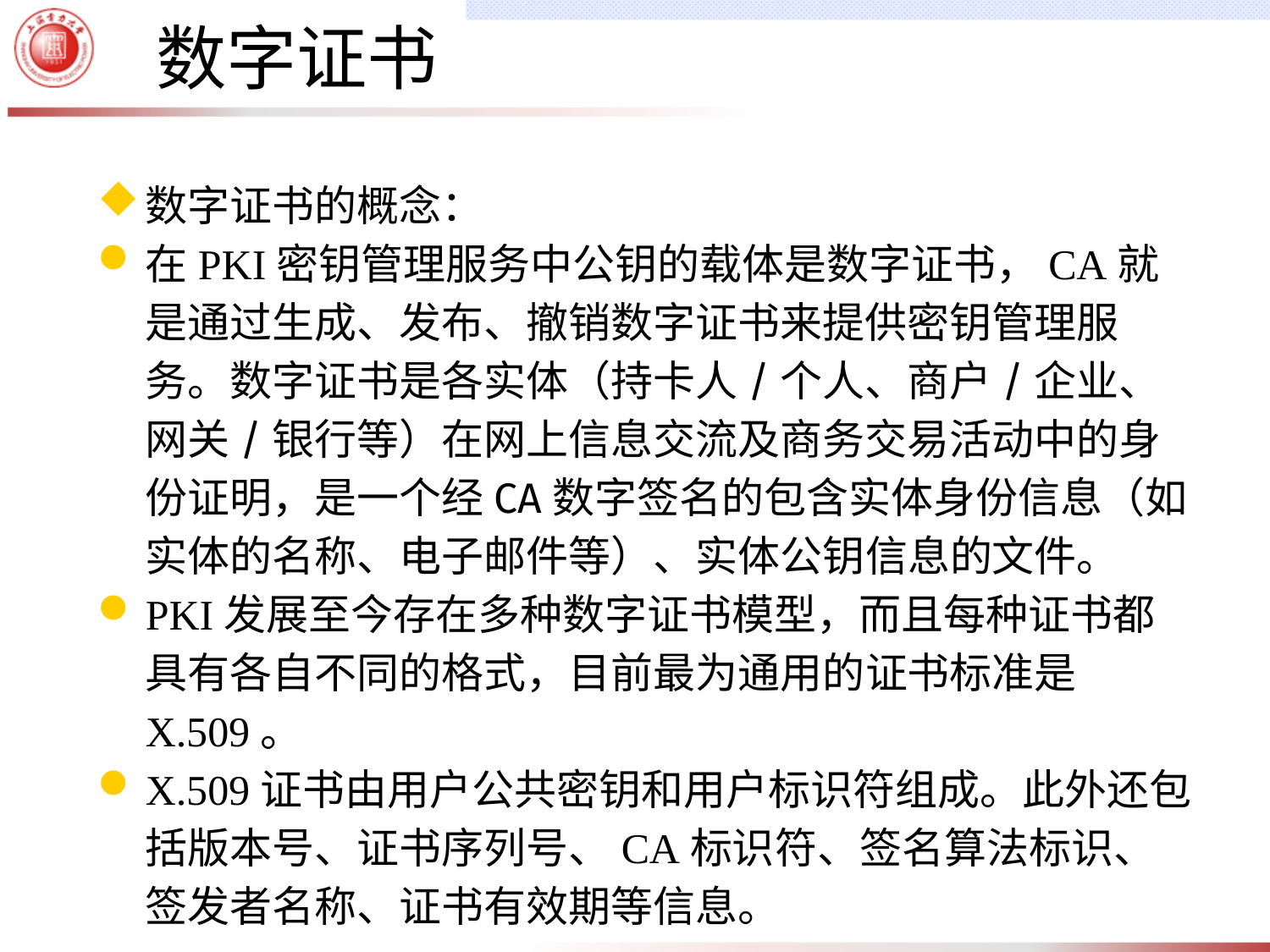

数字证书
数字证书的概念：
在PKI密钥管理服务中公钥的载体是数字证书，CA就是通过生成、发布、撤销数字证书来提供密钥管理服务。数字证书是各实体（持卡人/个人、商户/企业、网关/银行等）在网上信息交流及商务交易活动中的身份证明，是一个经CA数字签名的包含实体身份信息（如实体的名称、电子邮件等）、实体公钥信息的文件。
PKI发展至今存在多种数字证书模型，而且每种证书都具有各自不同的格式，目前最为通用的证书标准是X.509。
X.509证书由用户公共密钥和用户标识符组成。此外还包括版本号、证书序列号、CA标识符、签名算法标识、签发者名称、证书有效期等信息。